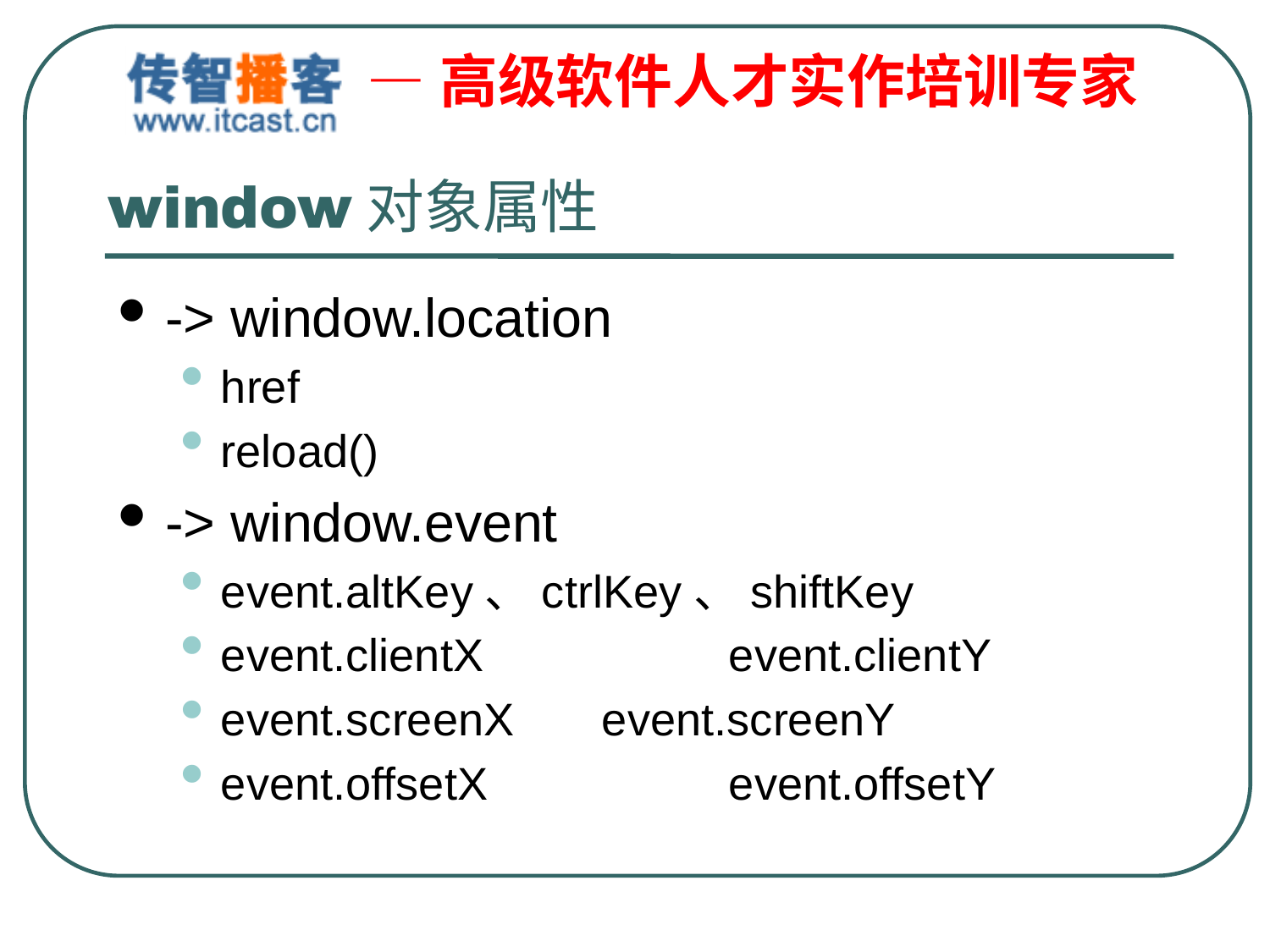

# window对象属性
-> window.location
href
reload()
-> window.event
event.altKey、ctrlKey、shiftKey
event.clientX		event.clientY
event.screenX	event.screenY
event.offsetX		event.offsetY